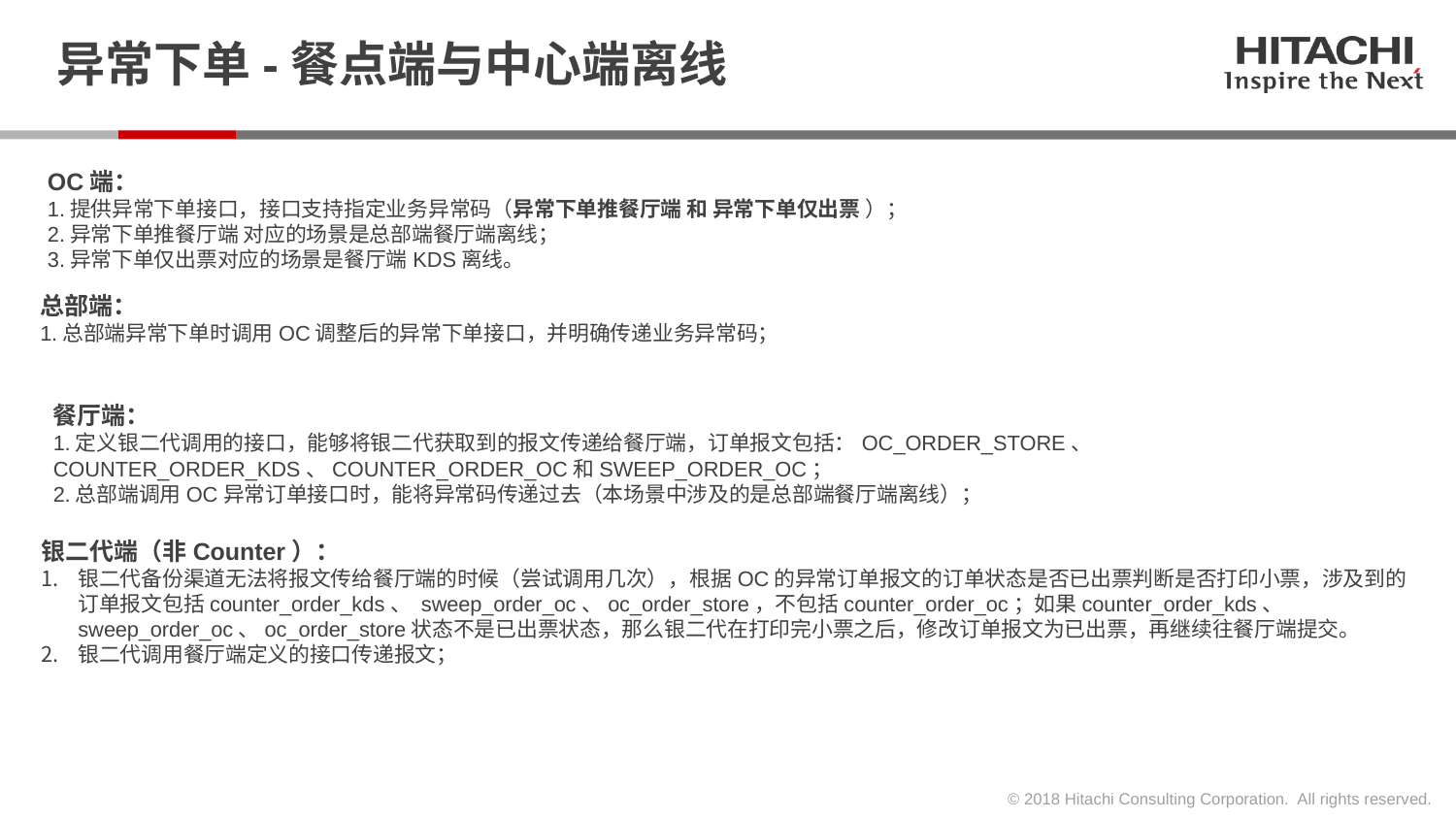

# 异常下单-餐点端与中心端离线
OC端：
1.提供异常下单接口，接口支持指定业务异常码（异常下单推餐厅端 和 异常下单仅出票 ）；
2.异常下单推餐厅端 对应的场景是总部端餐厅端离线；
3.异常下单仅出票对应的场景是餐厅端KDS离线。
总部端：
1.总部端异常下单时调用OC调整后的异常下单接口，并明确传递业务异常码；
餐厅端：
1.定义银二代调用的接口，能够将银二代获取到的报文传递给餐厅端，订单报文包括：OC_ORDER_STORE、
COUNTER_ORDER_KDS、COUNTER_ORDER_OC和SWEEP_ORDER_OC；
2.总部端调用OC异常订单接口时，能将异常码传递过去（本场景中涉及的是总部端餐厅端离线）；
银二代端（非Counter）：
银二代备份渠道无法将报文传给餐厅端的时候（尝试调用几次），根据OC的异常订单报文的订单状态是否已出票判断是否打印小票，涉及到的订单报文包括counter_order_kds、 sweep_order_oc、oc_order_store，不包括counter_order_oc；如果counter_order_kds、 sweep_order_oc、oc_order_store状态不是已出票状态，那么银二代在打印完小票之后，修改订单报文为已出票，再继续往餐厅端提交。
银二代调用餐厅端定义的接口传递报文；